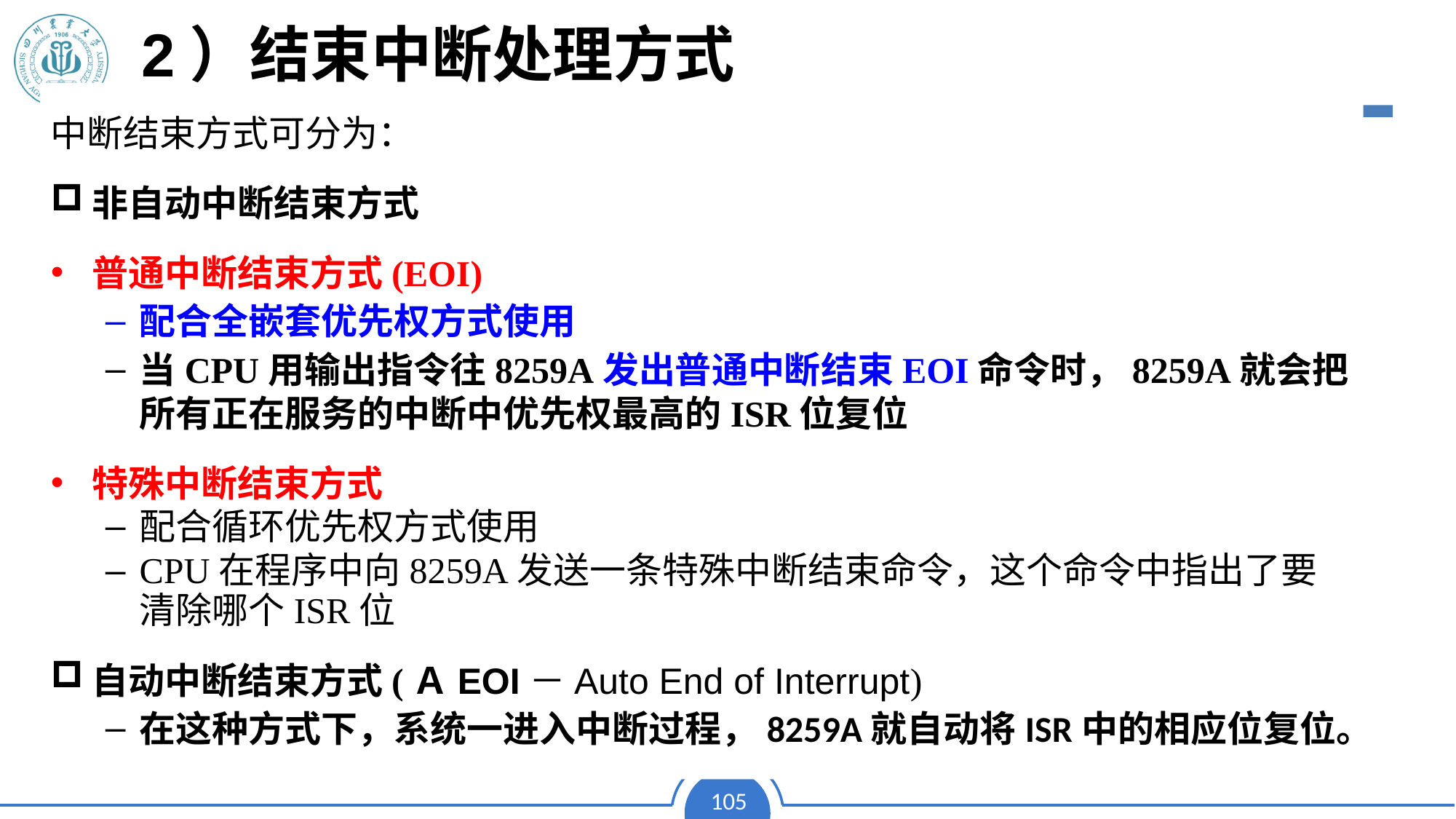

# 2）结束中断处理方式
中断结束方式可分为：
非自动中断结束方式
普通中断结束方式(EOI)
配合全嵌套优先权方式使用
当CPU用输出指令往8259A发出普通中断结束EOI命令时，8259A就会把所有正在服务的中断中优先权最高的ISR位复位
特殊中断结束方式
配合循环优先权方式使用
CPU在程序中向8259A发送一条特殊中断结束命令，这个命令中指出了要清除哪个ISR位
自动中断结束方式(ＡEOI－Auto End of Interrupt)
在这种方式下，系统一进入中断过程，8259A就自动将ISR中的相应位复位。